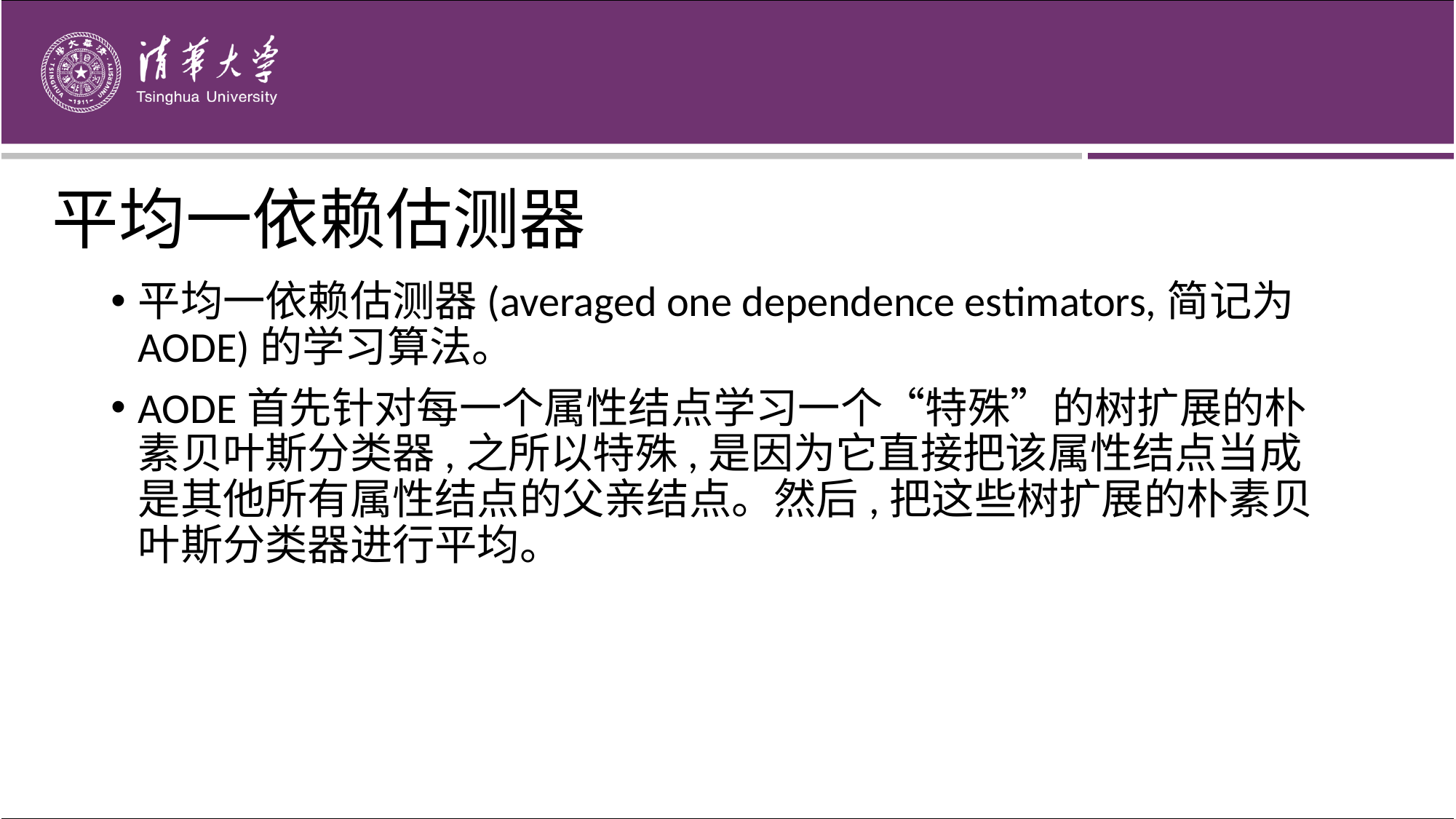

平均一依赖估测器
平均一依赖估测器(averaged one dependence estimators,简记为AODE)的学习算法。
AODE首先针对每一个属性结点学习一个“特殊”的树扩展的朴素贝叶斯分类器,之所以特殊,是因为它直接把该属性结点当成是其他所有属性结点的父亲结点。然后,把这些树扩展的朴素贝叶斯分类器进行平均。